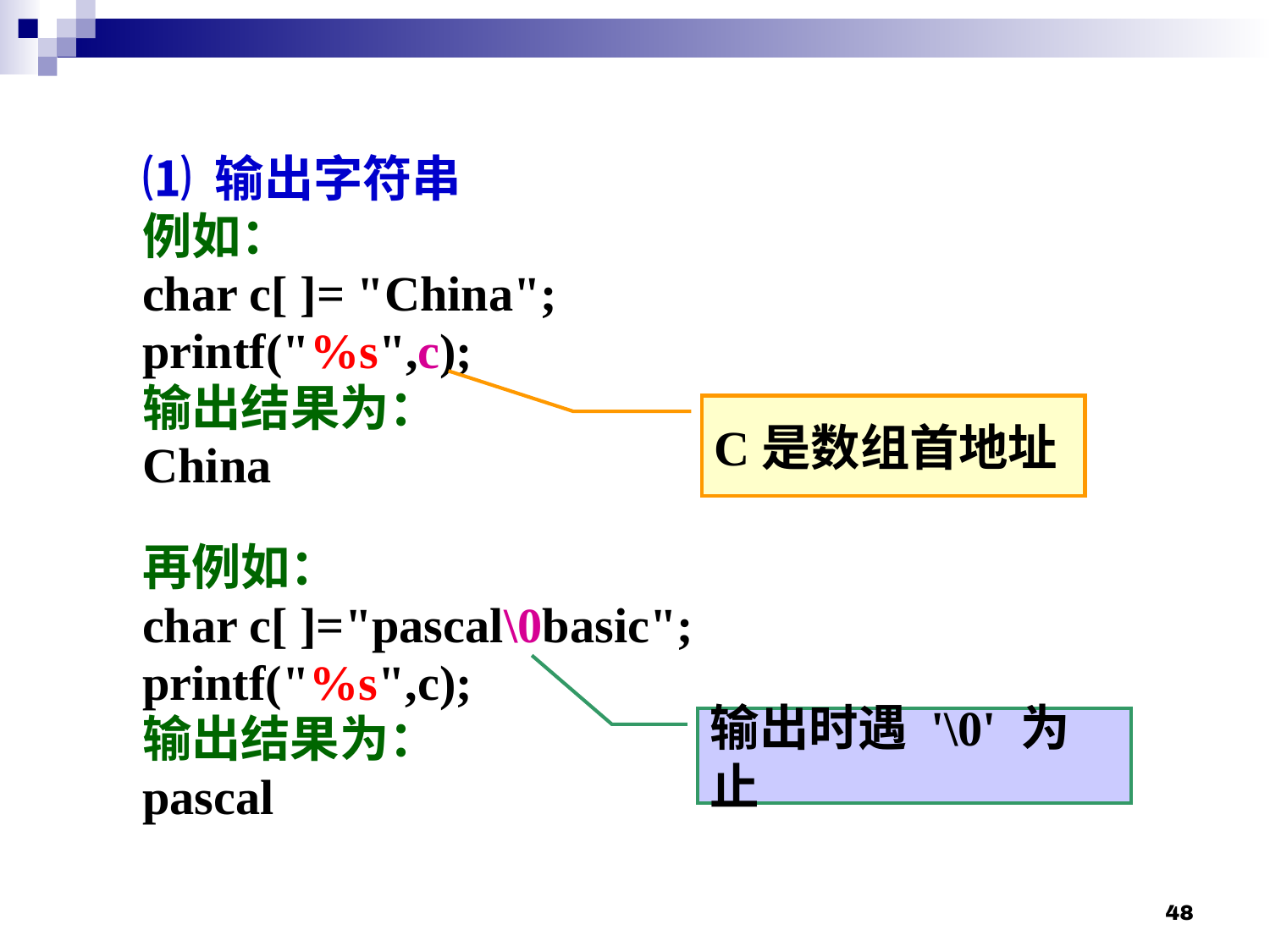

⑴ 输出字符串
例如：
char c[ ]= "China";
printf("%s",c);
输出结果为：
China
C是数组首地址
再例如：
char c[ ]="pascal\0basic";
printf("%s",c);
输出结果为：
pascal
输出时遇 '\0' 为止
48